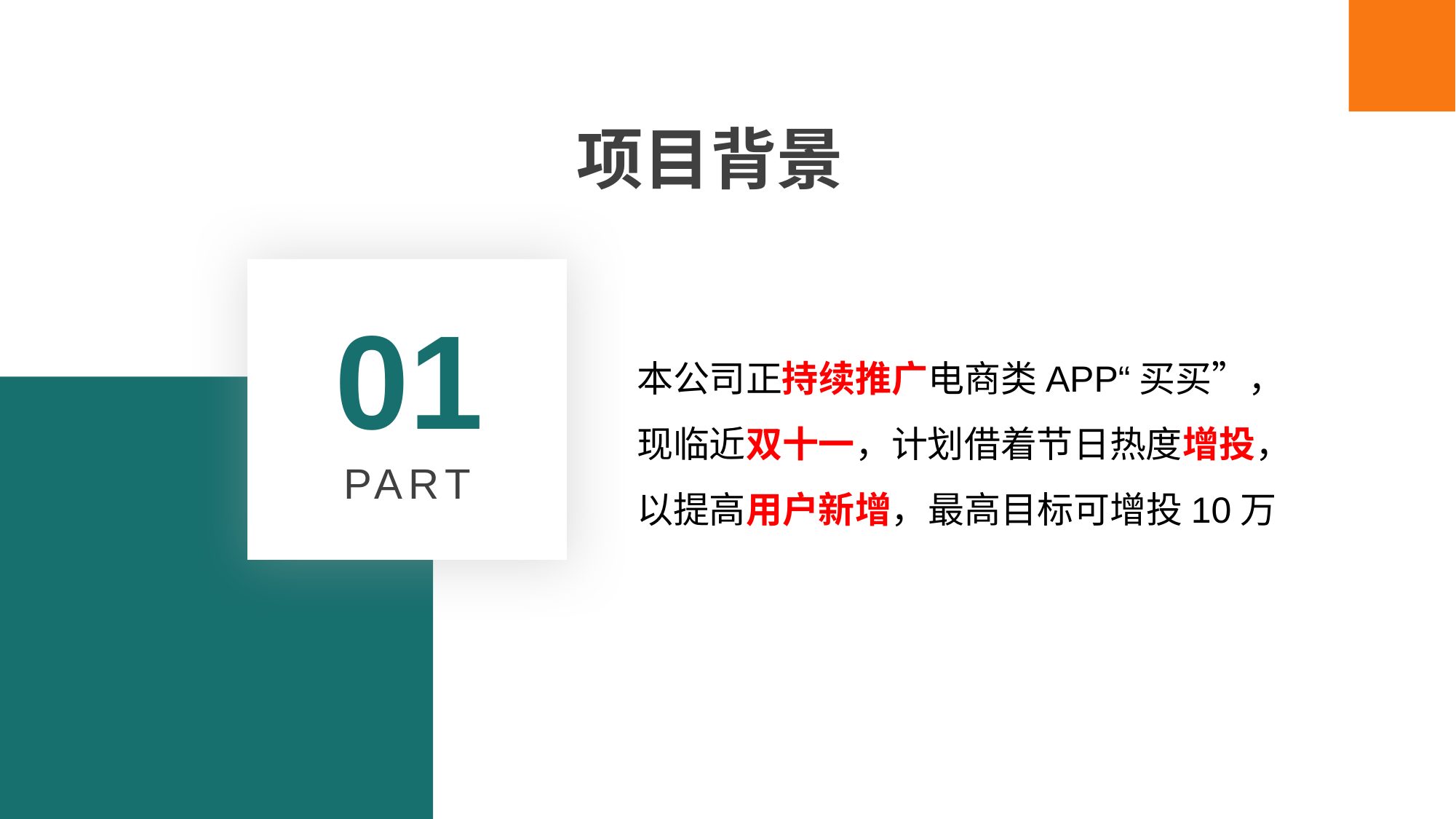

项目背景

01
本公司正持续推广电商类APP“买买”，现临近双十一，计划借着节日热度增投，以提高用户新增，最高目标可增投10万

PART